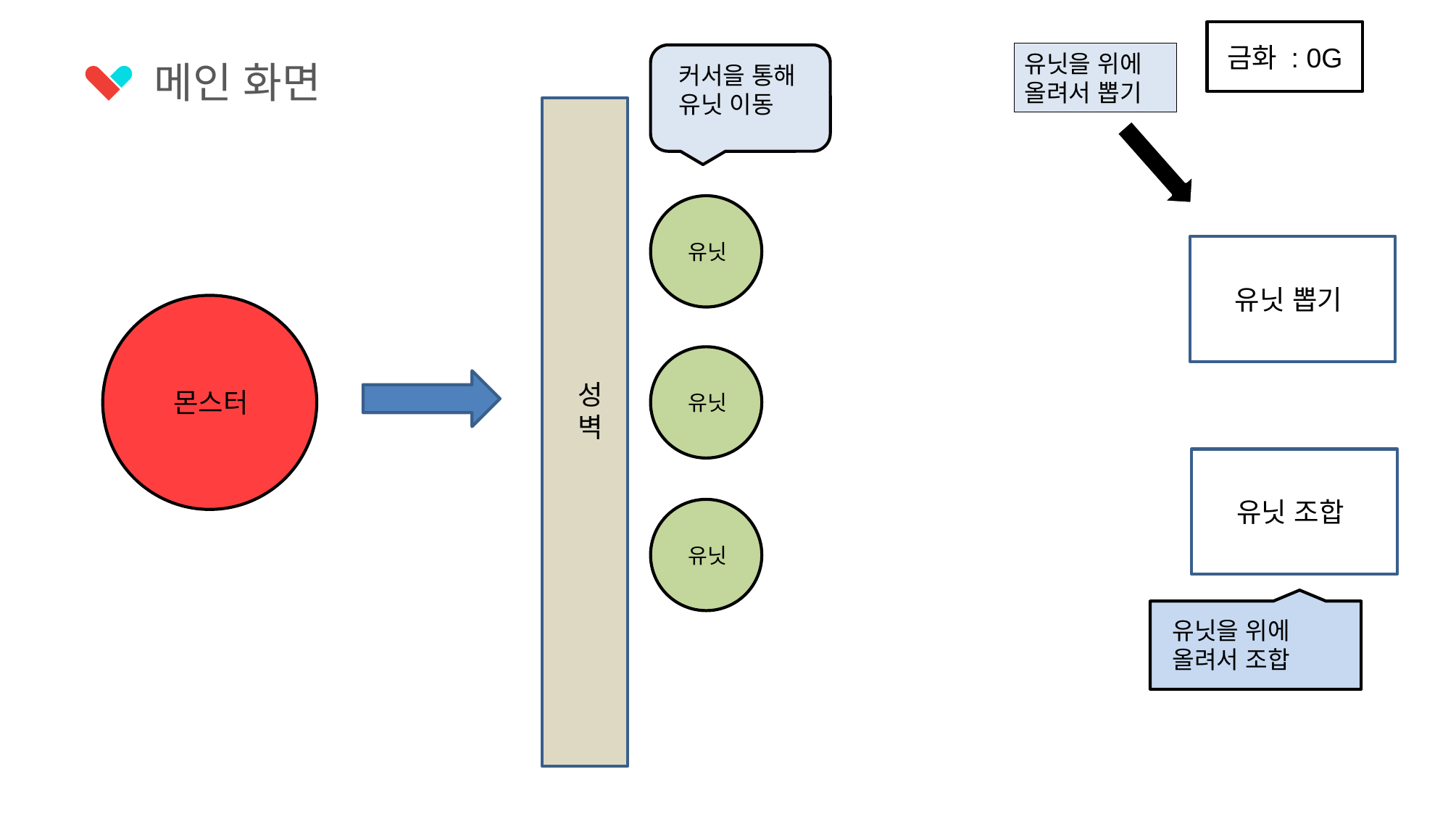

금화 : 0G
유닛을 위에
올려서 뽑기

커서을 통해
유닛 이동
메인 화면

유닛

유닛 뽑기

성벽
몬스터
유닛

유닛 조합

유닛

유닛을 위에
올려서 조합